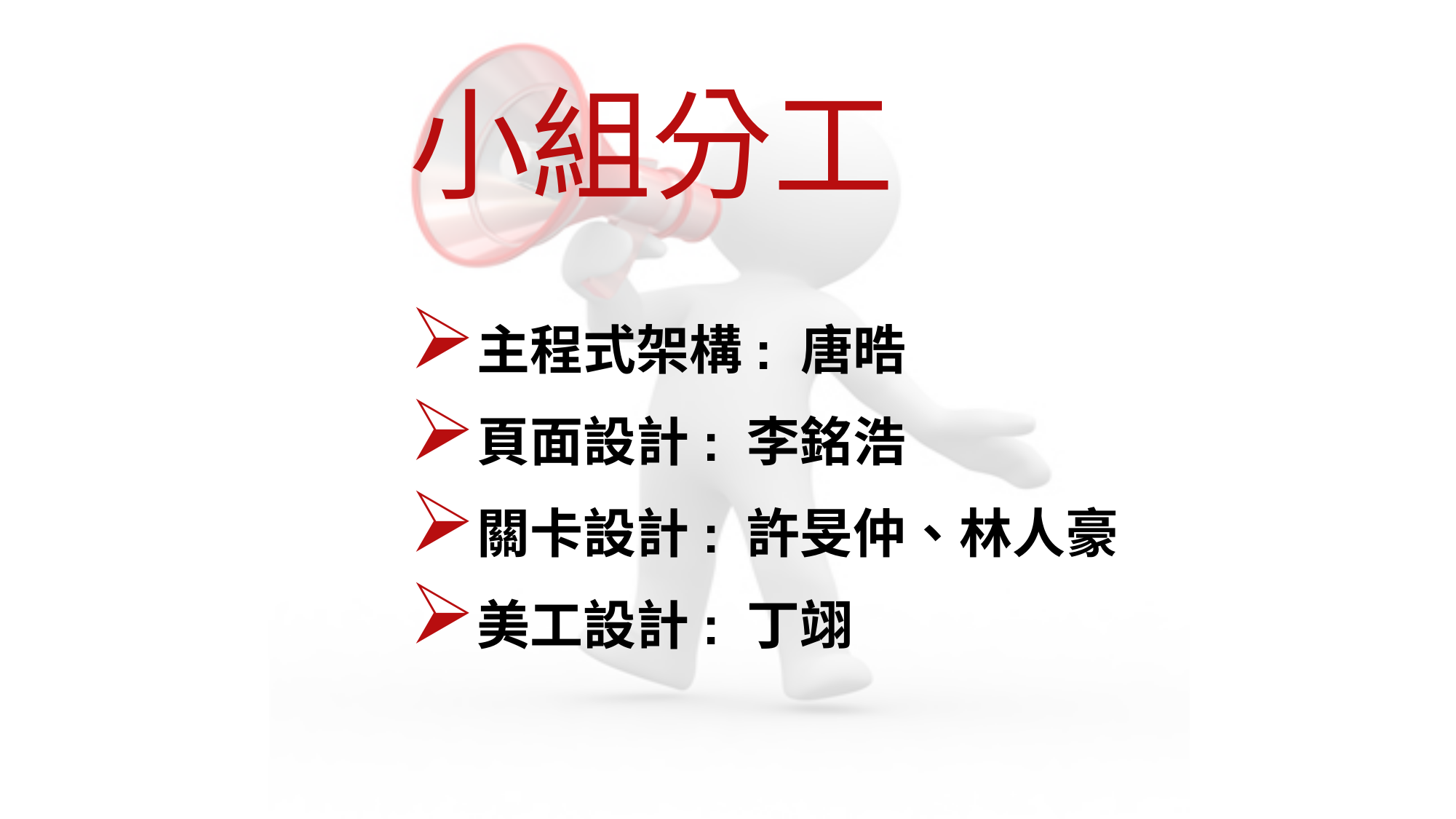

# 小組分工
主程式架構: 唐晧
頁面設計: 李銘浩
關卡設計: 許旻仲、林人豪
美工設計: 丁翊